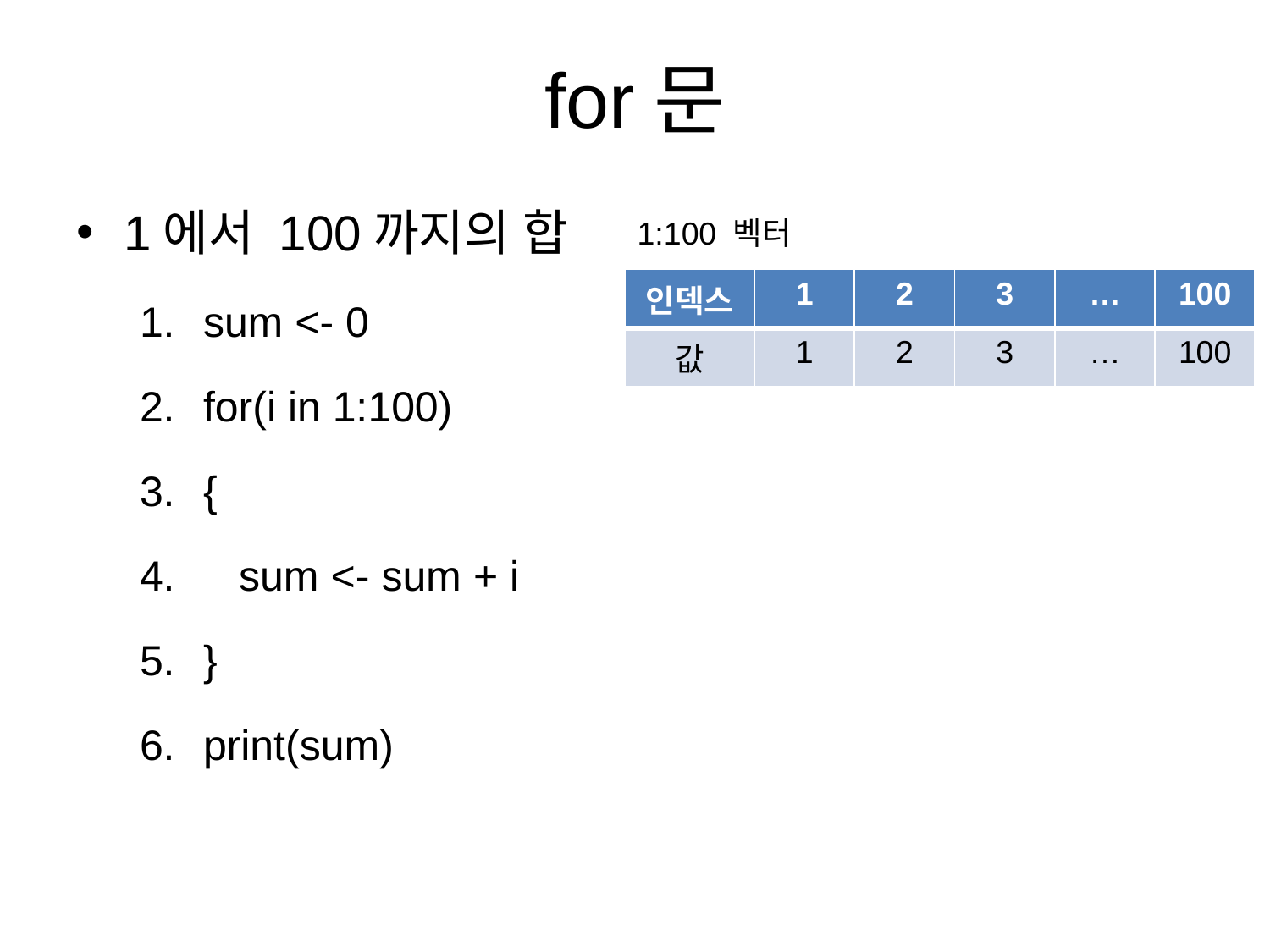

# for문
1에서 100까지의 합
sum <- 0
for(i in 1:100)
{
   sum <- sum + i
}
print(sum)
1:100 벡터
| 인덱스 | 1 | 2 | 3 | … | 100 |
| --- | --- | --- | --- | --- | --- |
| 값 | 1 | 2 | 3 | … | 100 |